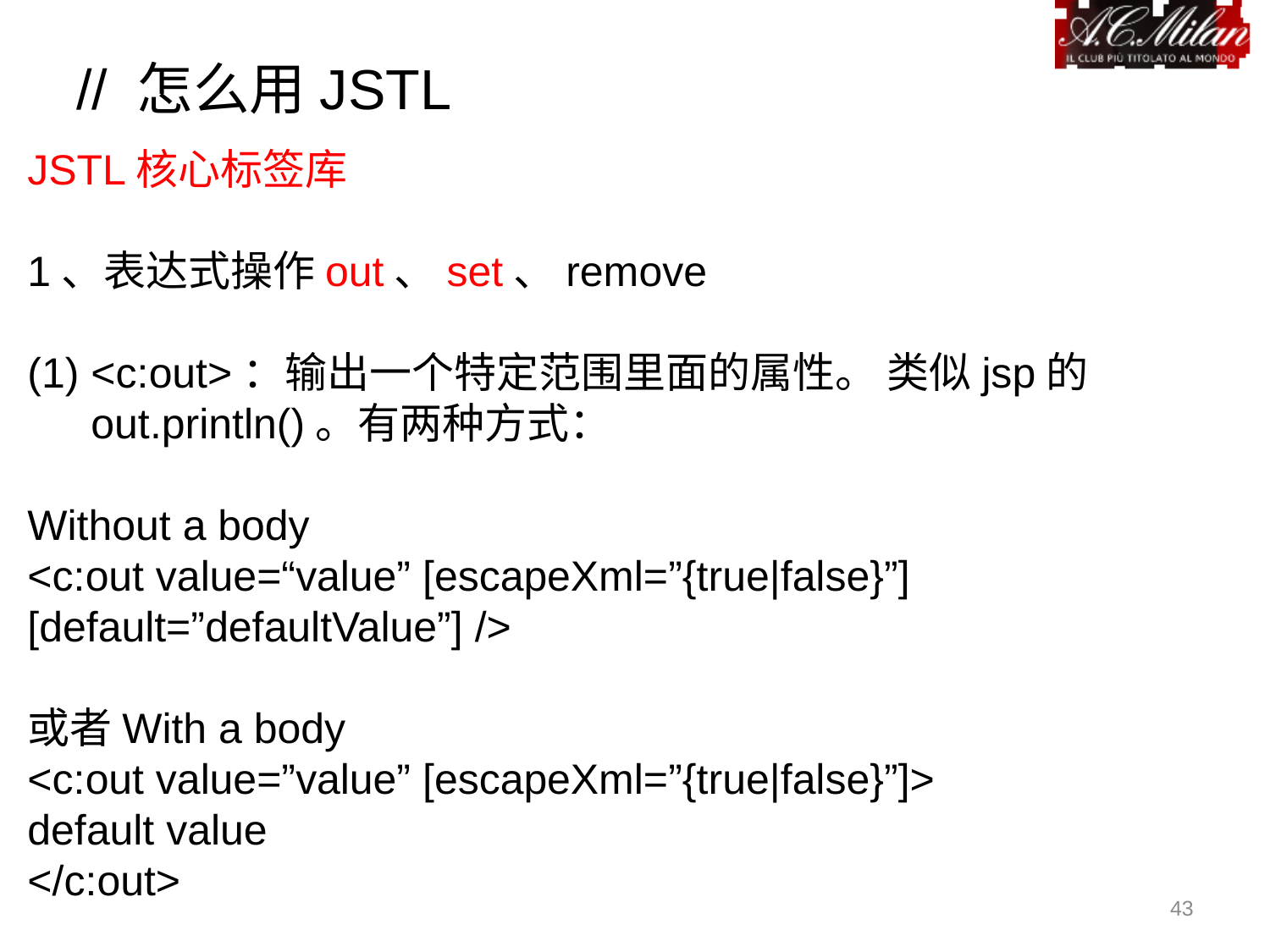

// 怎么用JSTL
JSTL核心标签库

1、表达式操作out、set、remove

<c:out>：输出一个特定范围里面的属性。 类似jsp的 out.println()。有两种方式：

Without a body
<c:out value=“value” [escapeXml=”{true|false}”]
[default=”defaultValue”] />

或者With a body
<c:out value=”value” [escapeXml=”{true|false}”]>
default value
</c:out>

43